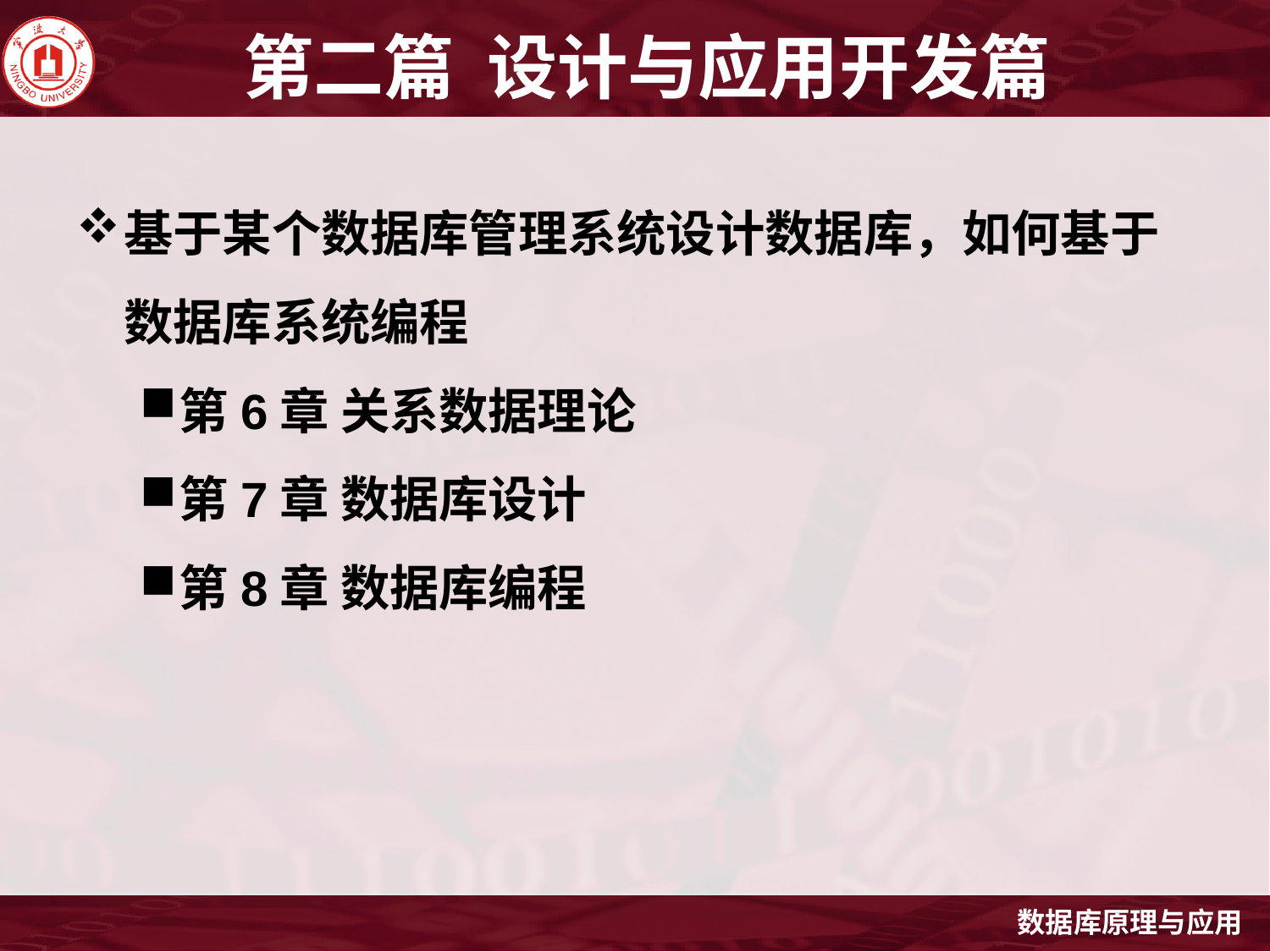

第二篇  设计与应用开发篇
基于某个数据库管理系统设计数据库，如何基于数据库系统编程
第6章 关系数据理论
第7章 数据库设计
第8章 数据库编程